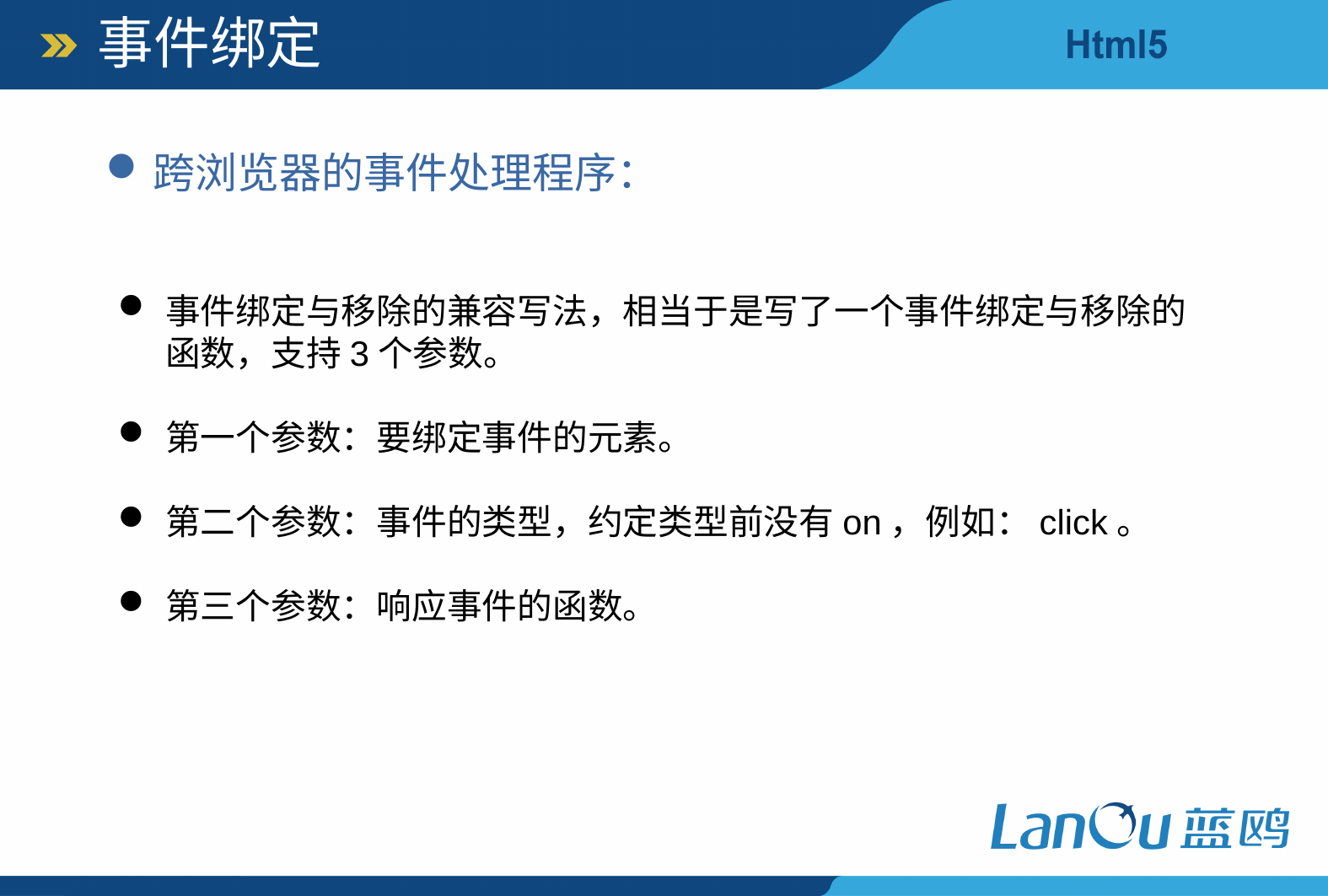

事件绑定
跨浏览器的事件处理程序：
事件绑定与移除的兼容写法，相当于是写了一个事件绑定与移除的函数，支持3个参数。

第一个参数：要绑定事件的元素。

第二个参数：事件的类型，约定类型前没有on，例如：click。

第三个参数：响应事件的函数。